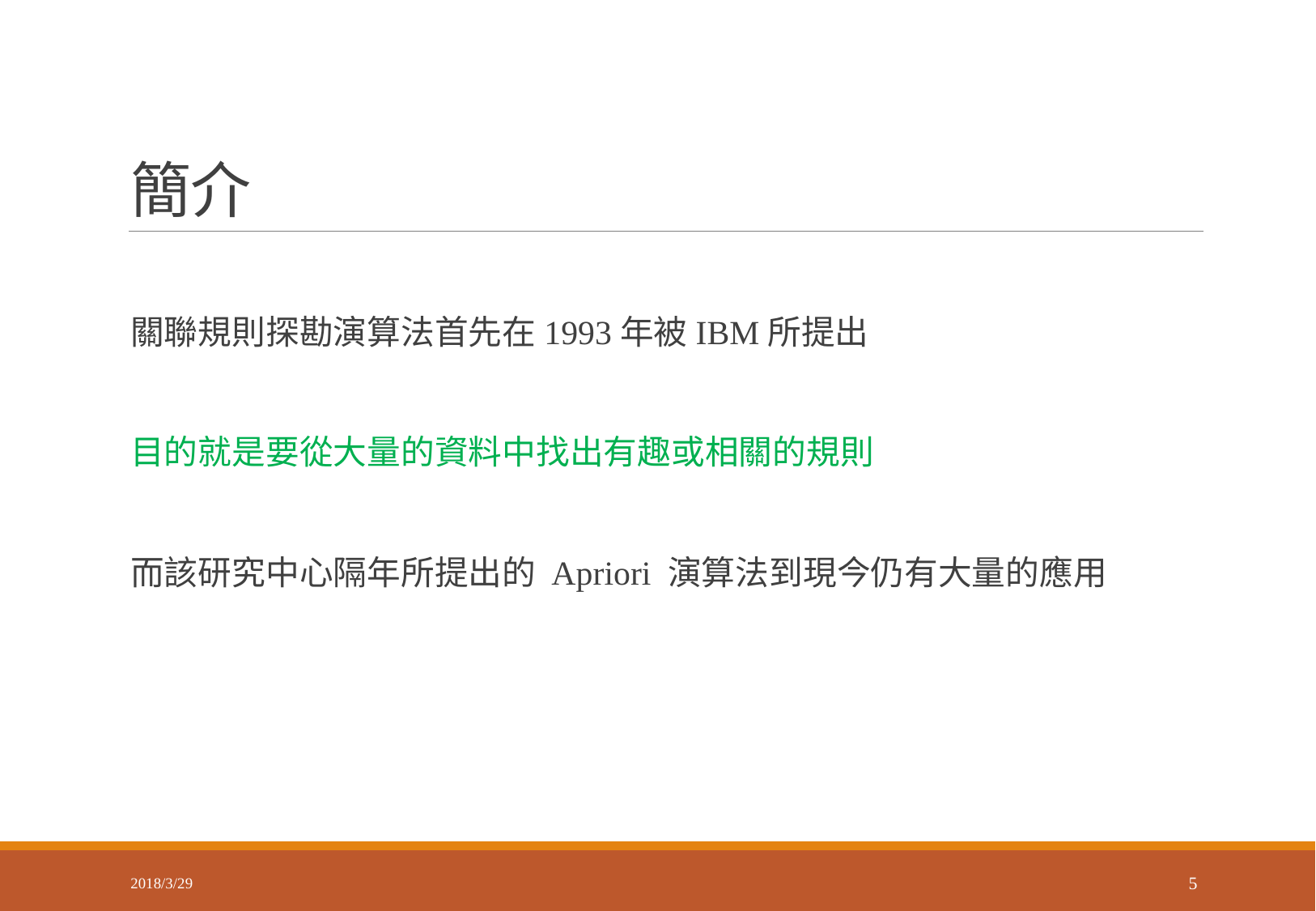

# 簡介

關聯規則探勘演算法首先在1993年被IBM所提出

目的就是要從大量的資料中找出有趣或相關的規則

而該研究中心隔年所提出的 Apriori 演算法到現今仍有大量的應用

2018/3/29
5